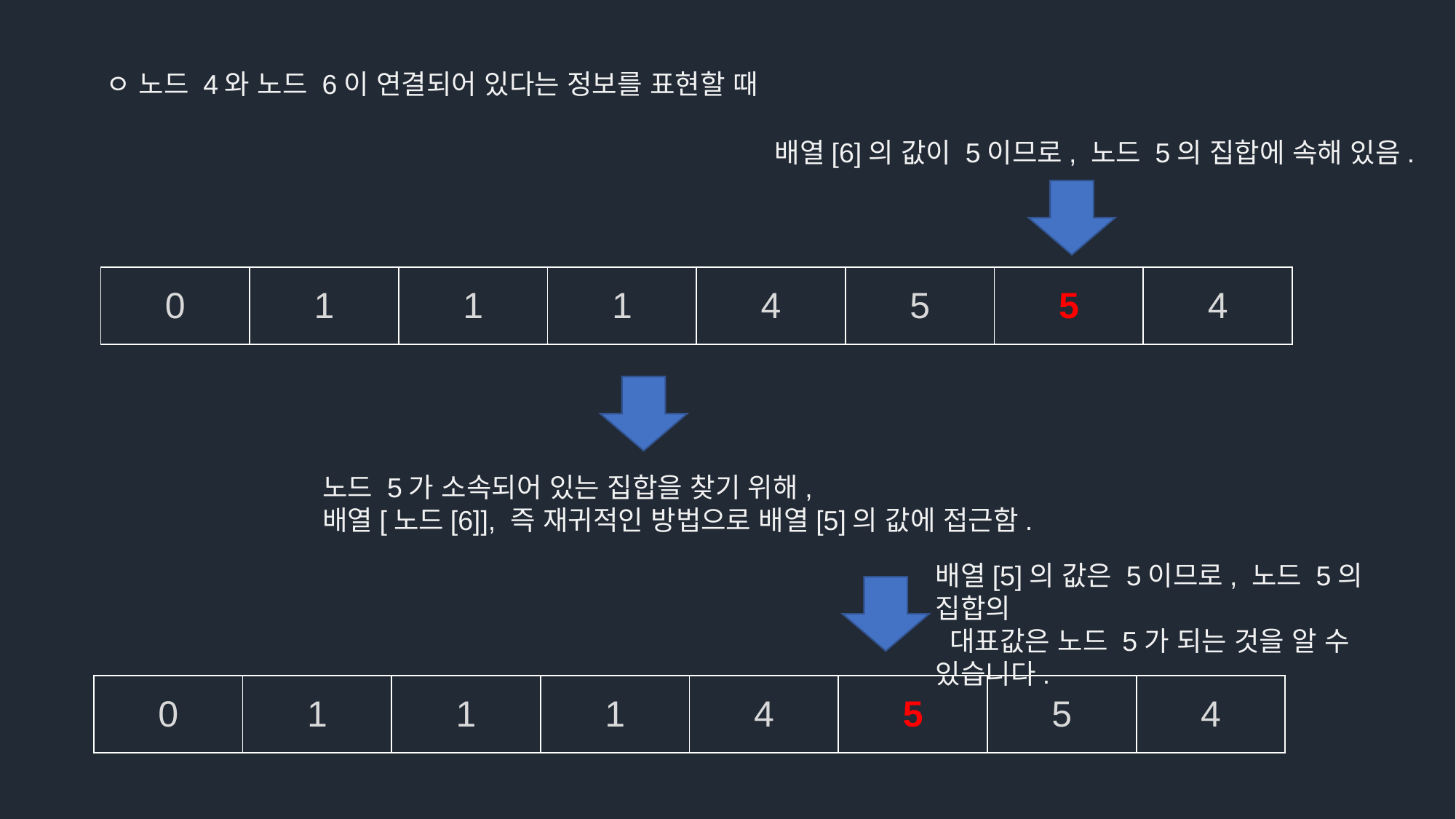

ㅇ 노드 4와 노드 6이 연결되어 있다는 정보를 표현할 때
배열[6]의 값이 5이므로, 노드 5의 집합에 속해 있음.

| 0 | 1 | 1 | 1 | 4 | 5 | 5 | 4 |
| --- | --- | --- | --- | --- | --- | --- | --- |

노드 5가 소속되어 있는 집합을 찾기 위해,
배열[노드[6]], 즉 재귀적인 방법으로 배열[5]의 값에 접근함.
배열[5]의 값은 5이므로, 노드 5의 집합의
 대표값은 노드 5가 되는 것을 알 수
있습니다.

| 0 | 1 | 1 | 1 | 4 | 5 | 5 | 4 |
| --- | --- | --- | --- | --- | --- | --- | --- |